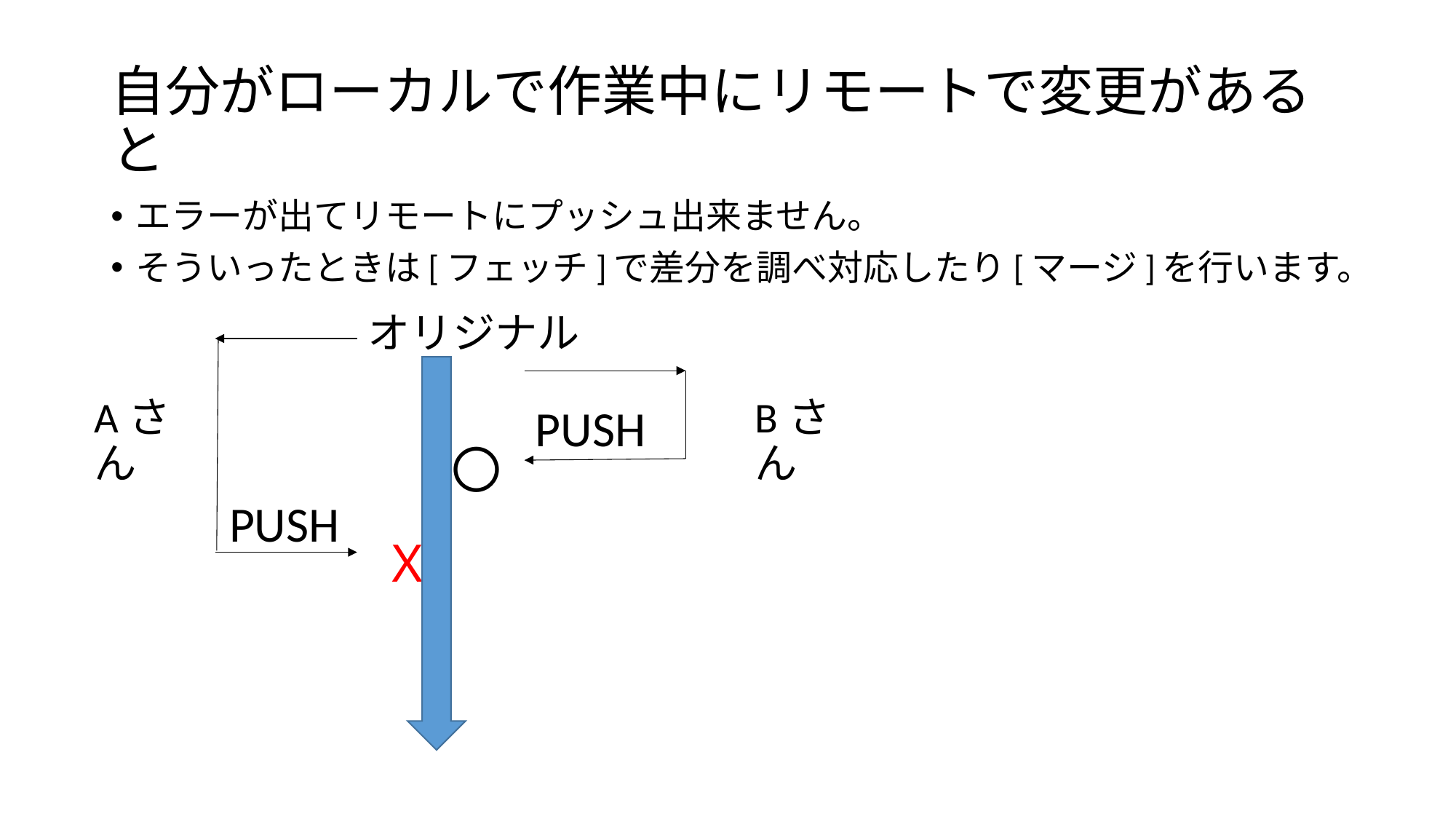

# 自分がローカルで作業中にリモートで変更があると
エラーが出てリモートにプッシュ出来ません。
そういったときは[フェッチ]で差分を調べ対応したり[マージ]を行います。
オリジナル

Aさん
Bさん
PUSH
〇
PUSH
Ｘ